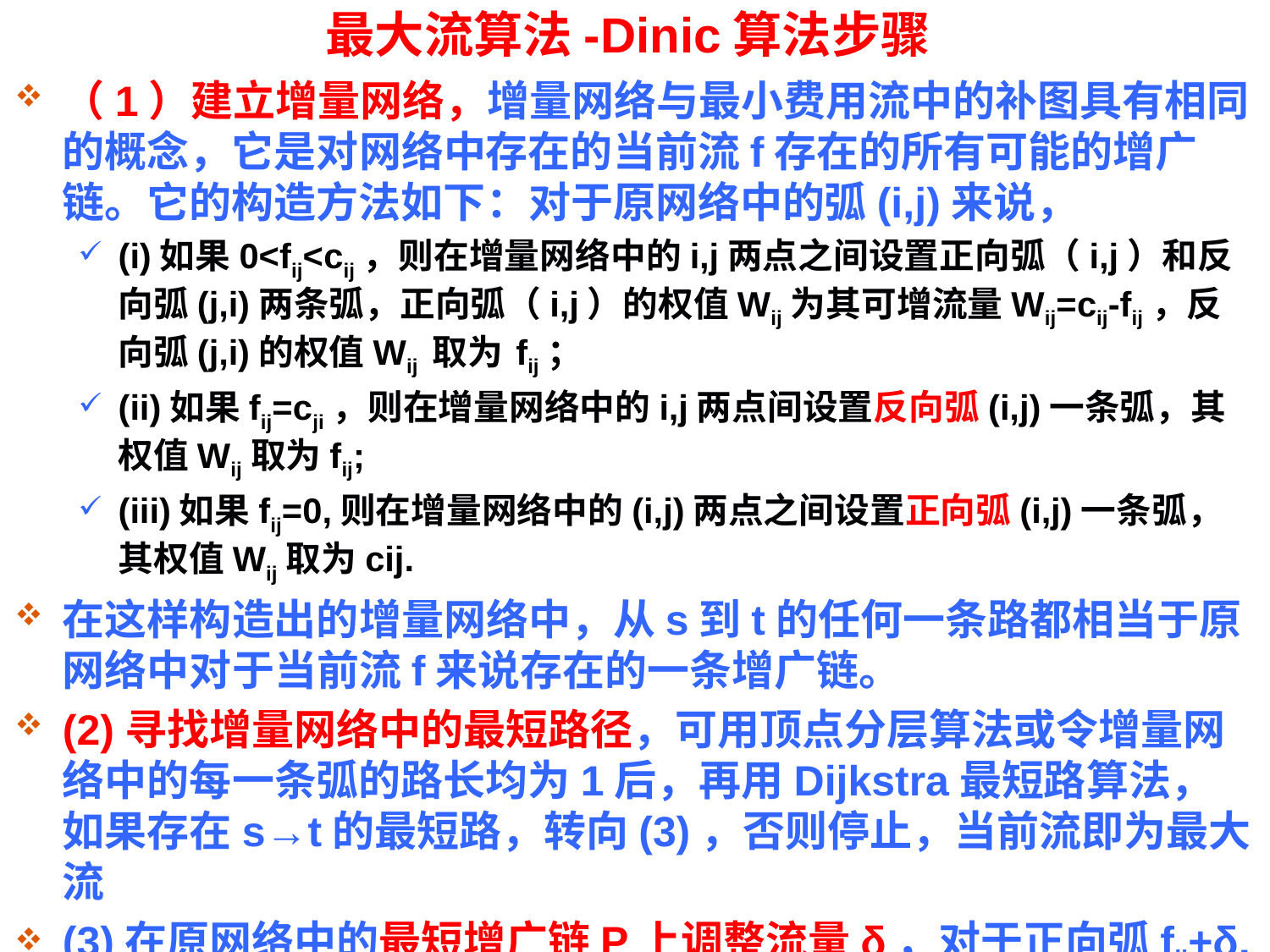

# 最大流算法-Dinic算法步骤
（1）建立增量网络，增量网络与最小费用流中的补图具有相同的概念，它是对网络中存在的当前流f存在的所有可能的增广链。它的构造方法如下：对于原网络中的弧(i,j)来说，
(i)如果0<fij<cij，则在增量网络中的i,j两点之间设置正向弧（i,j）和反向弧(j,i)两条弧，正向弧（i,j）的权值Wij为其可增流量Wij=cij-fij，反向弧(j,i)的权值Wij 取为 fij；
(ii)如果fij=cji，则在增量网络中的i,j两点间设置反向弧(i,j)一条弧，其权值Wij取为fij;
(iii)如果fij=0,则在增量网络中的(i,j)两点之间设置正向弧(i,j)一条弧，其权值Wij取为cij.
在这样构造出的增量网络中，从s到t的任何一条路都相当于原网络中对于当前流f来说存在的一条增广链。
(2)寻找增量网络中的最短路径，可用顶点分层算法或令增量网络中的每一条弧的路长均为1后，再用Dijkstra最短路算法，如果存在s→t的最短路，转向(3)，否则停止，当前流即为最大流
(3)在原网络中的最短增广链P上调整流量δ，对于正向弧fij+δ,反向弧fij-δ,δ=min(Wij), i,jϵP, 并得到新的当前流，返回(1)。